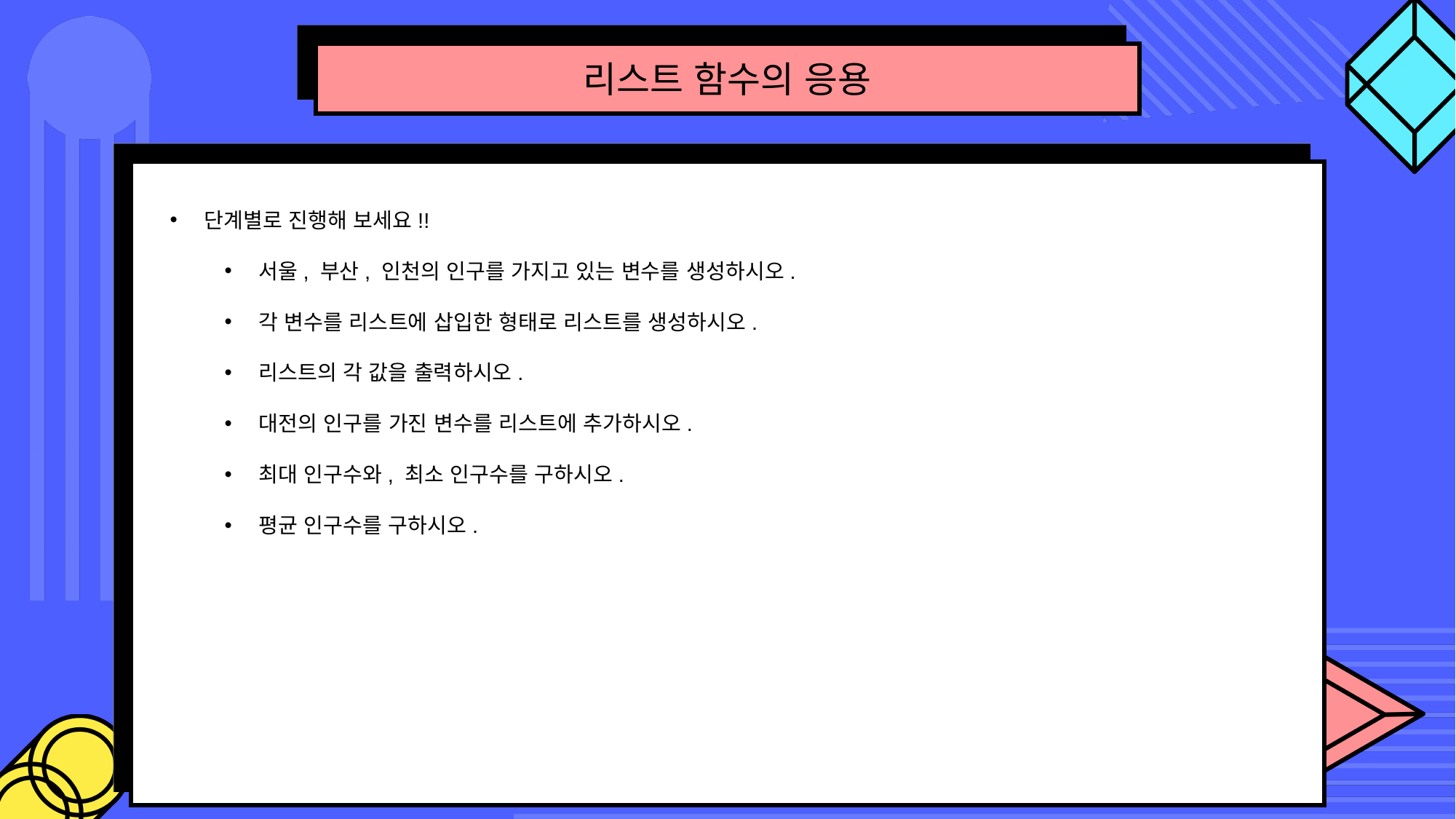

리스트 함수의 응용

단계별로 진행해 보세요!!
서울, 부산, 인천의 인구를 가지고 있는 변수를 생성하시오.
각 변수를 리스트에 삽입한 형태로 리스트를 생성하시오.
리스트의 각 값을 출력하시오.
대전의 인구를 가진 변수를 리스트에 추가하시오.
최대 인구수와, 최소 인구수를 구하시오.
평균 인구수를 구하시오.